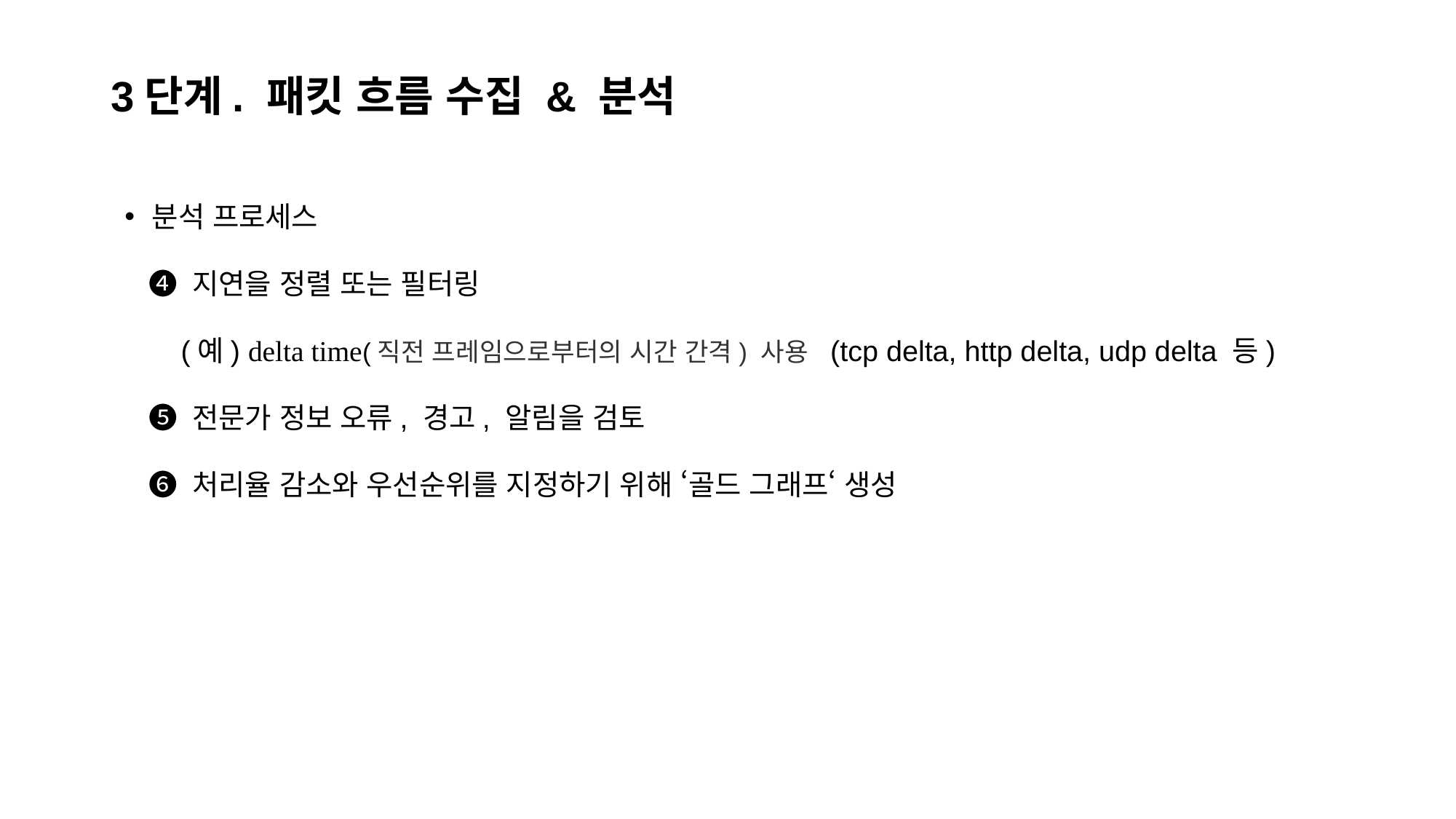

# 3단계. 패킷 흐름 수집 & 분석
분석 프로세스
   ❹ 지연을 정렬 또는 필터링
       (예) delta time(직전 프레임으로부터의 시간 간격) 사용  (tcp delta, http delta, udp delta 등)
   ❺ 전문가 정보 오류, 경고, 알림을 검토
   ❻ 처리율 감소와 우선순위를 지정하기 위해 ‘골드 그래프‘ 생성